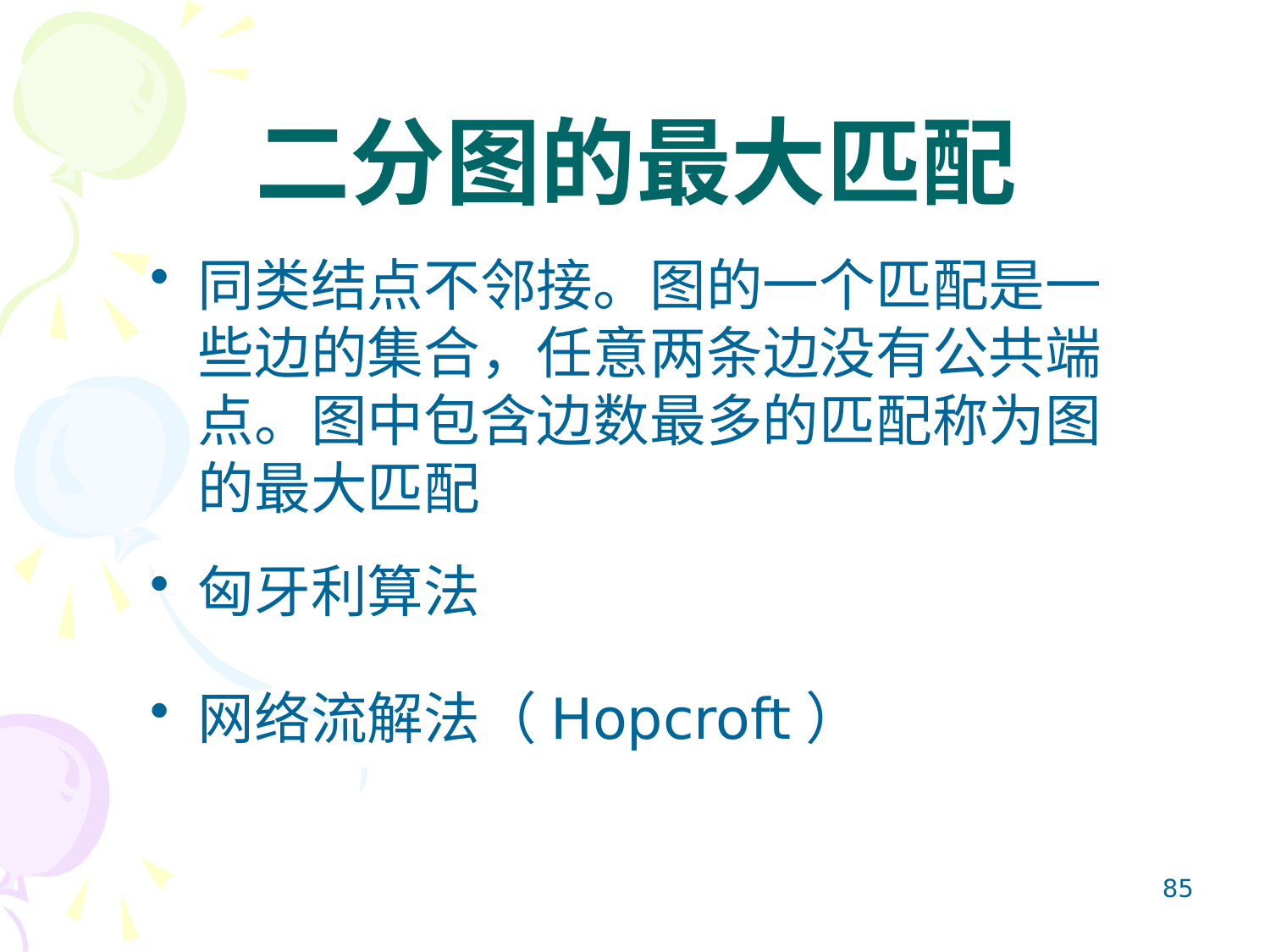

# 二分图的最大匹配
同类结点不邻接。图的一个匹配是一些边的集合，任意两条边没有公共端点。图中包含边数最多的匹配称为图的最大匹配
匈牙利算法
网络流解法（Hopcroft）
85